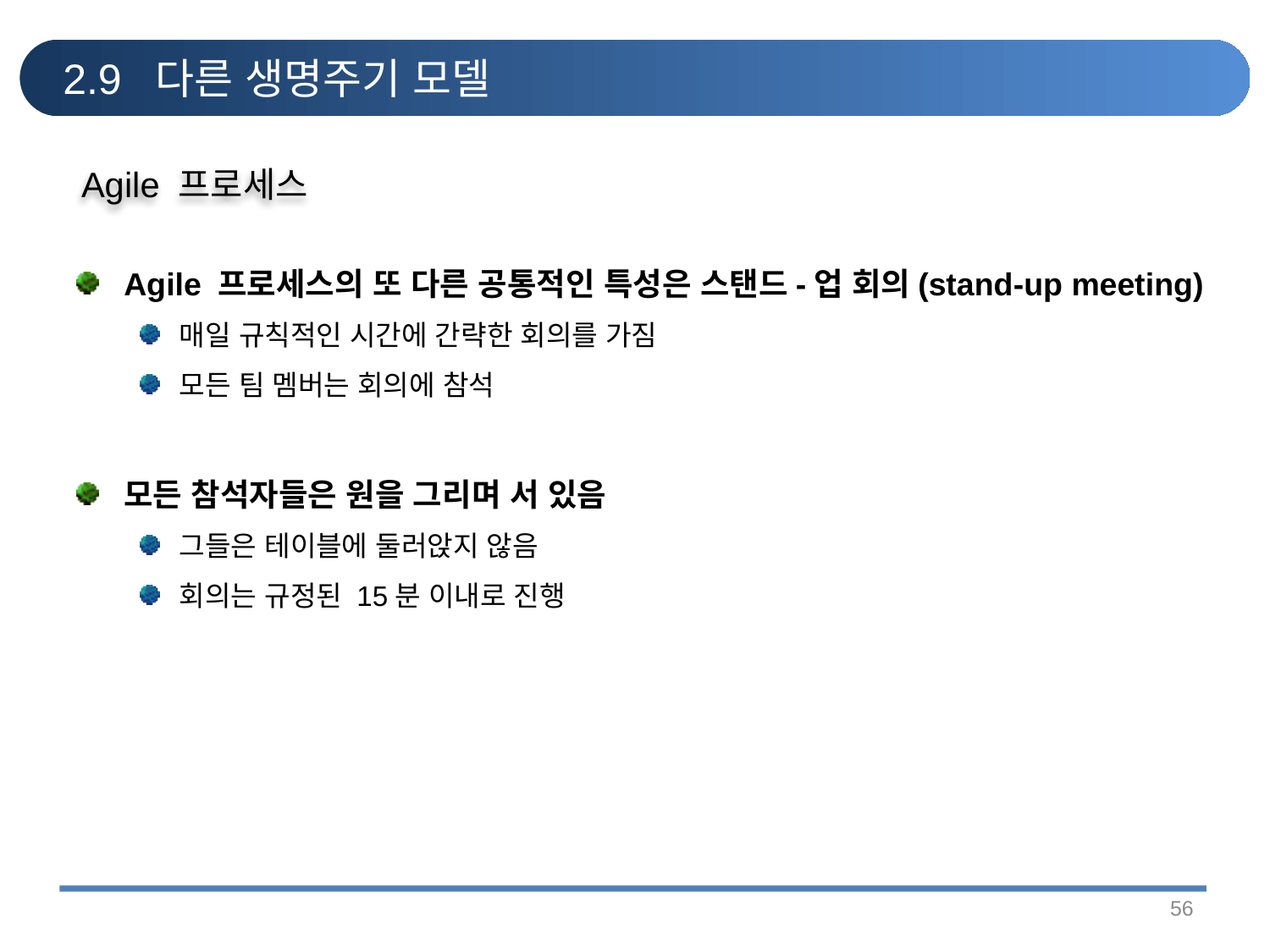

# 2.9  다른 생명주기 모델
Agile 프로세스
Agile 프로세스의 또 다른 공통적인 특성은 스탠드-업 회의(stand-up meeting)
매일 규칙적인 시간에 간략한 회의를 가짐
모든 팀 멤버는 회의에 참석

모든 참석자들은 원을 그리며 서 있음
그들은 테이블에 둘러앉지 않음
회의는 규정된 15분 이내로 진행

56